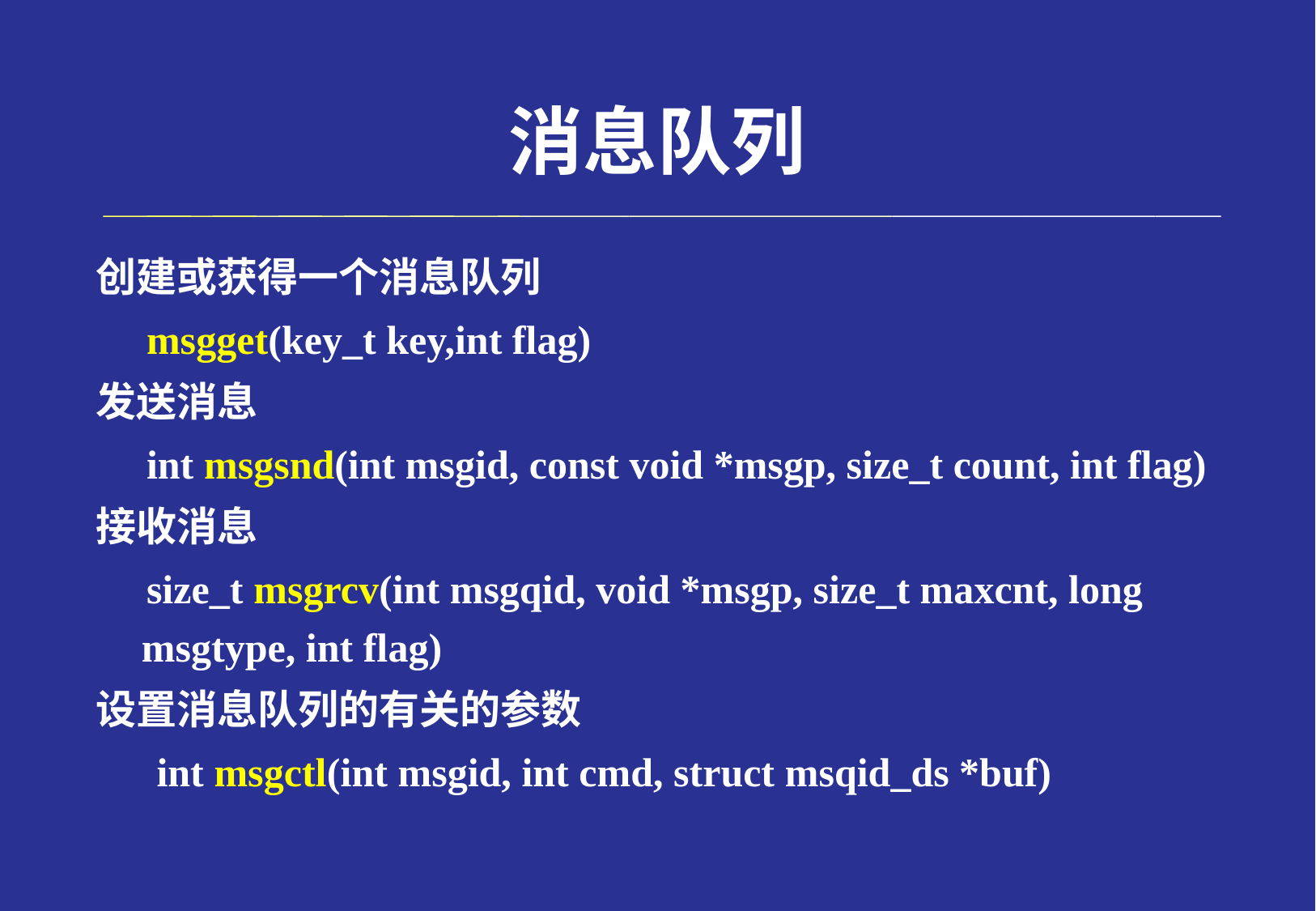

# 消息队列
创建或获得一个消息队列
     msgget(key_t key,int flag)
发送消息
     int msgsnd(int msgid, const void *msgp, size_t count, int flag)
接收消息
     size_t msgrcv(int msgqid, void *msgp, size_t maxcnt, long msgtype, int flag)
设置消息队列的有关的参数
      int msgctl(int msgid, int cmd, struct msqid_ds *buf)